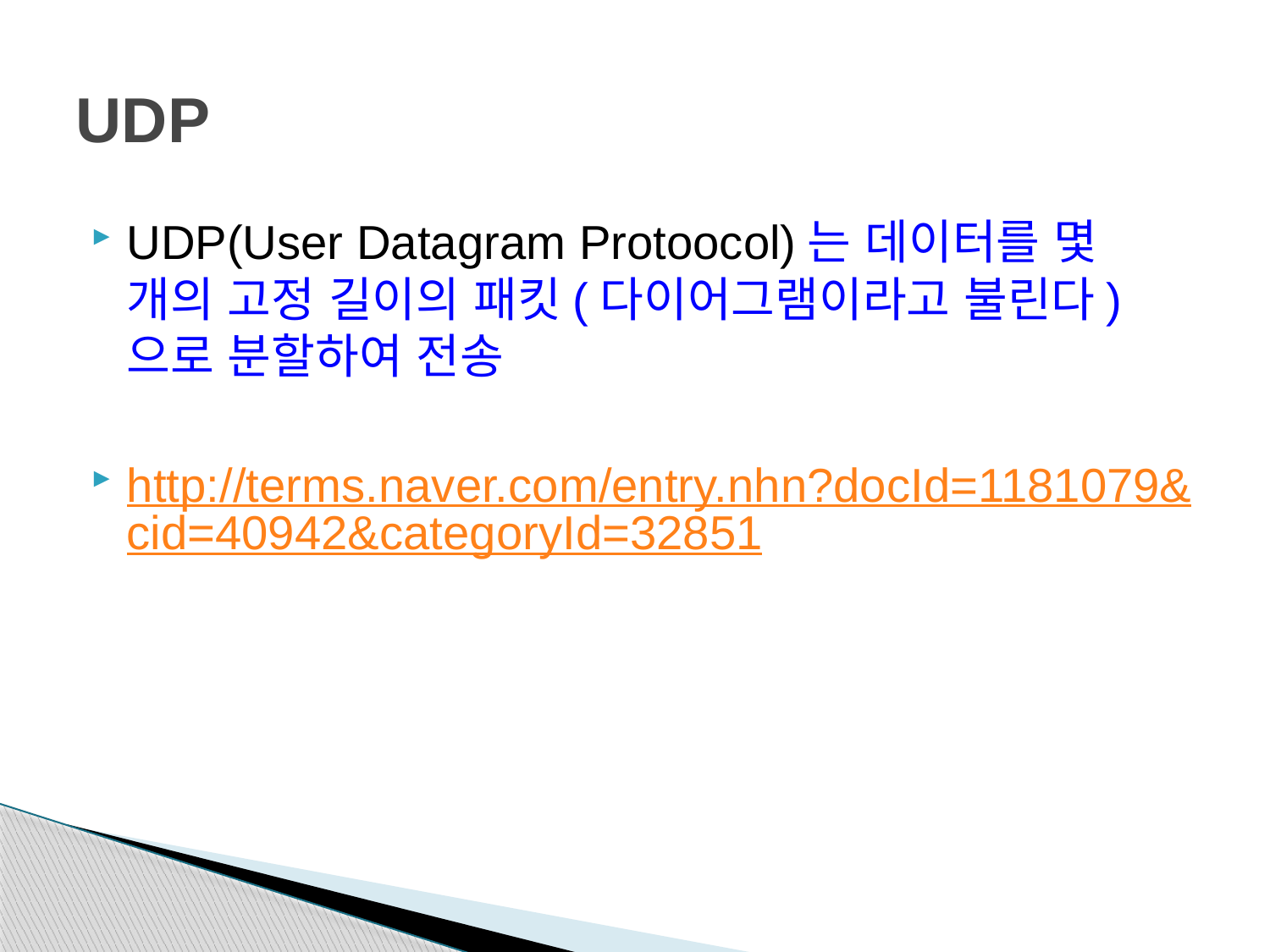

# UDP
UDP(User Datagram Protoocol)는 데이터를 몇 개의 고정 길이의 패킷(다이어그램이라고 불린다)으로 분할하여 전송

http://terms.naver.com/entry.nhn?docId=1181079&cid=40942&categoryId=32851